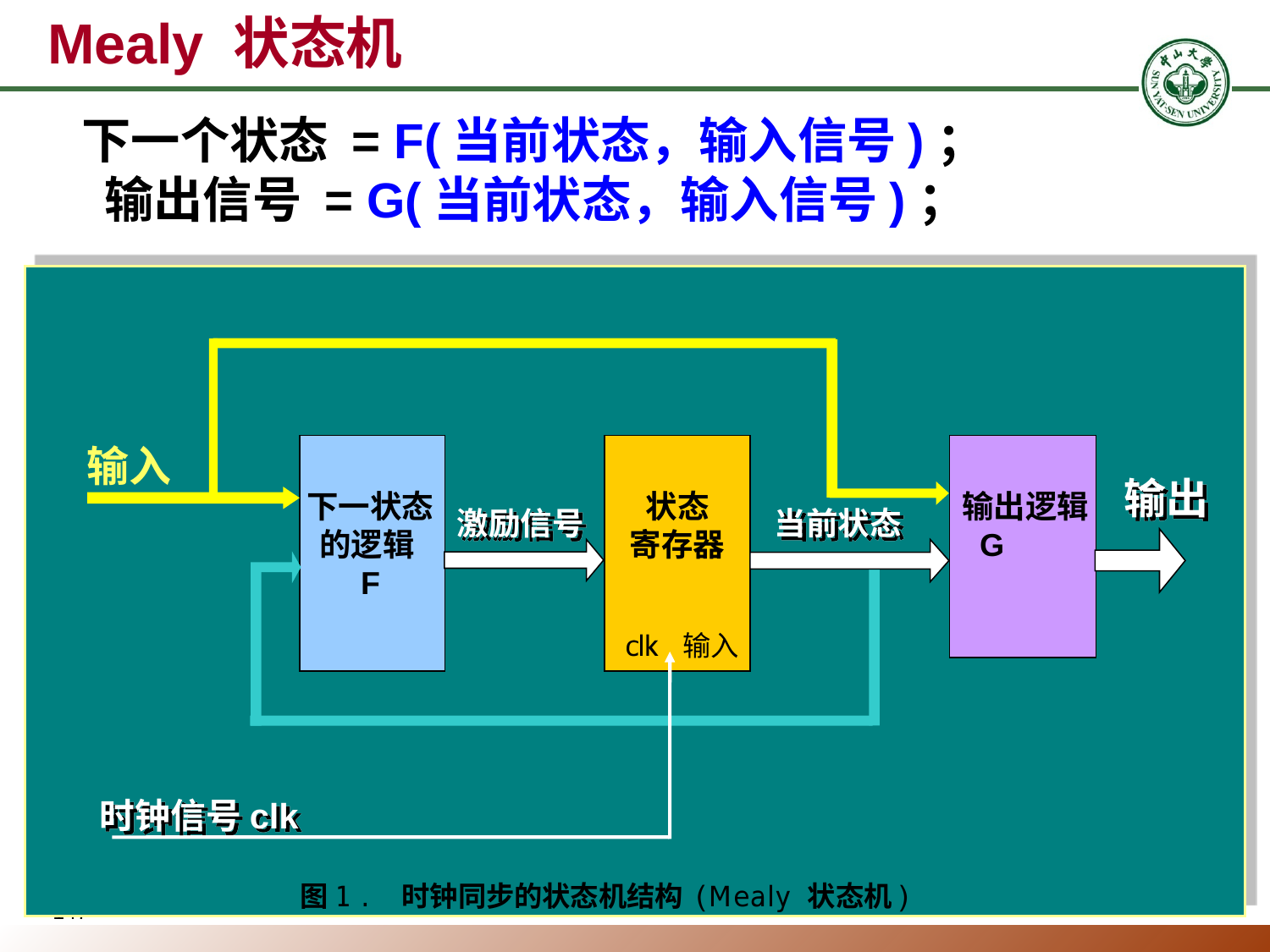

# Mealy 状态机
下一个状态 = F(当前状态，输入信号)；
  输出信号 = G(当前状态，输入信号)；

输入

输出
下一状态
的逻辑
F
状态
寄存器
输出逻辑
  G

激励信号
当前状态

 clk  输入

时钟信号clk

147
图1 .   时钟同步的状态机结构 (Mealy 状态机)